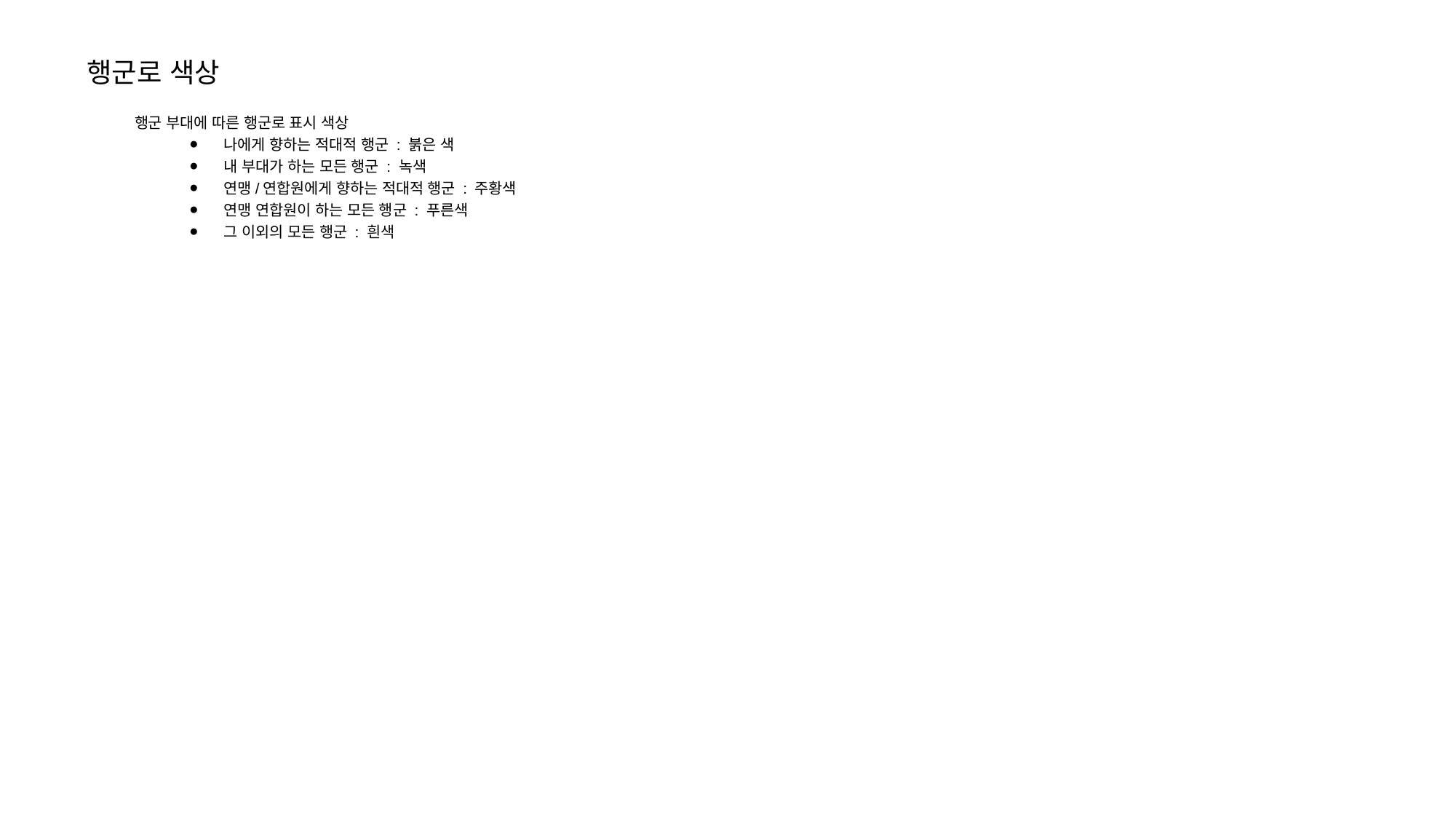

행군로 색상
행군 부대에 따른 행군로 표시 색상
나에게 향하는 적대적 행군 : 붉은 색
내 부대가 하는 모든 행군 : 녹색
연맹/연합원에게 향하는 적대적 행군 : 주황색
연맹 연합원이 하는 모든 행군 : 푸른색
그 이외의 모든 행군 : 흰색